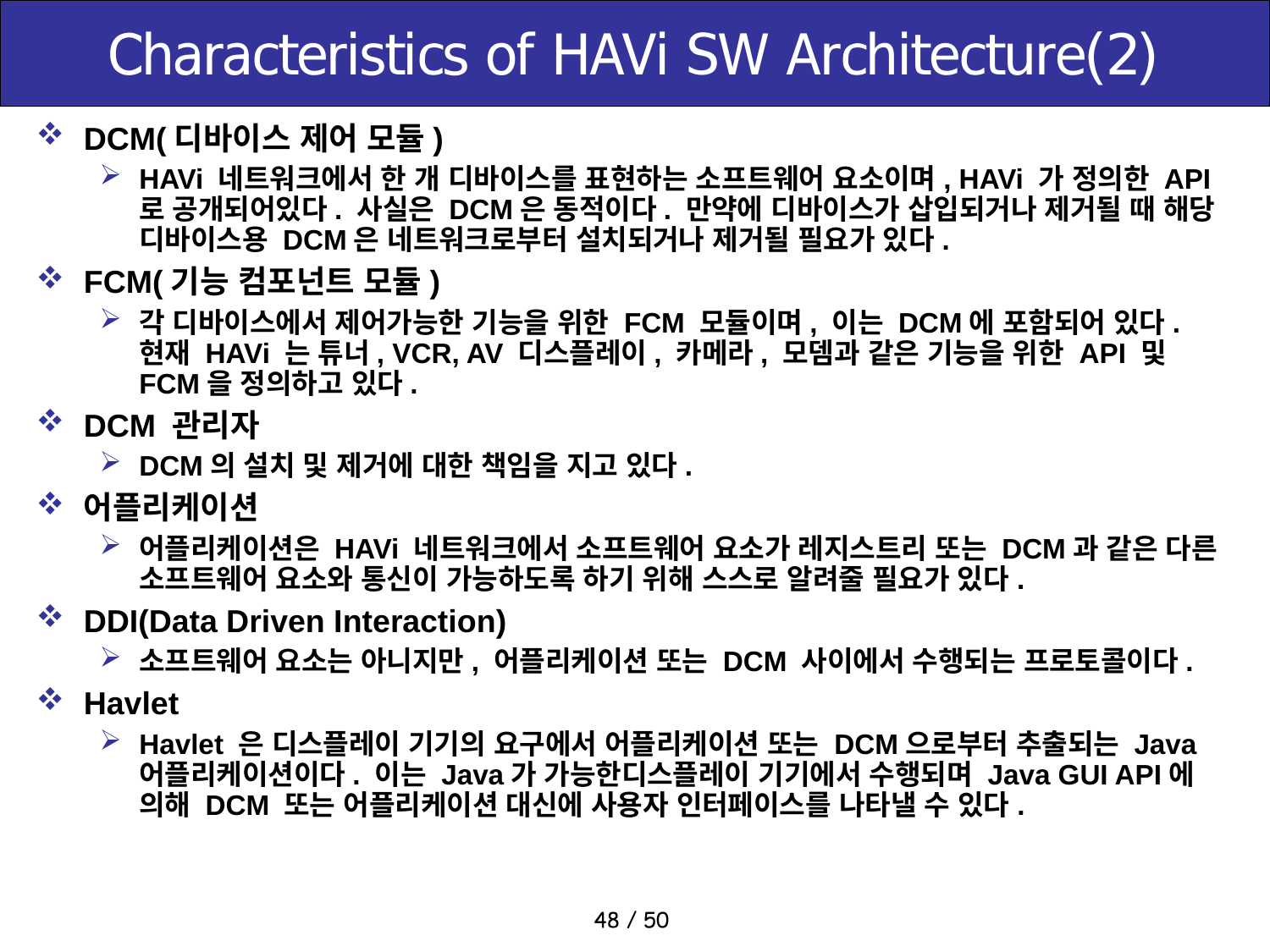

# Characteristics of HAVi SW Architecture(2)
DCM(디바이스 제어 모듈)
HAVi 네트워크에서 한 개 디바이스를 표현하는 소프트웨어 요소이며, HAVi 가 정의한 API로 공개되어있다. 사실은 DCM은 동적이다. 만약에 디바이스가 삽입되거나 제거될 때 해당 디바이스용 DCM은 네트워크로부터 설치되거나 제거될 필요가 있다.
FCM(기능 컴포넌트 모듈)
각 디바이스에서 제어가능한 기능을 위한 FCM 모듈이며, 이는 DCM에 포함되어 있다. 현재 HAVi 는 튜너, VCR, AV 디스플레이, 카메라, 모뎀과 같은 기능을 위한 API 및 FCM을 정의하고 있다.
DCM 관리자
DCM의 설치 및 제거에 대한 책임을 지고 있다.
어플리케이션
어플리케이션은 HAVi 네트워크에서 소프트웨어 요소가 레지스트리 또는 DCM과 같은 다른 소프트웨어 요소와 통신이 가능하도록 하기 위해 스스로 알려줄 필요가 있다.
DDI(Data Driven Interaction)
소프트웨어 요소는 아니지만, 어플리케이션 또는 DCM 사이에서 수행되는 프로토콜이다.
Havlet
Havlet 은 디스플레이 기기의 요구에서 어플리케이션 또는 DCM으로부터 추출되는 Java 어플리케이션이다. 이는 Java가 가능한디스플레이 기기에서 수행되며 Java GUI API에 의해 DCM 또는 어플리케이션 대신에 사용자 인터페이스를 나타낼 수 있다.

48 / 50